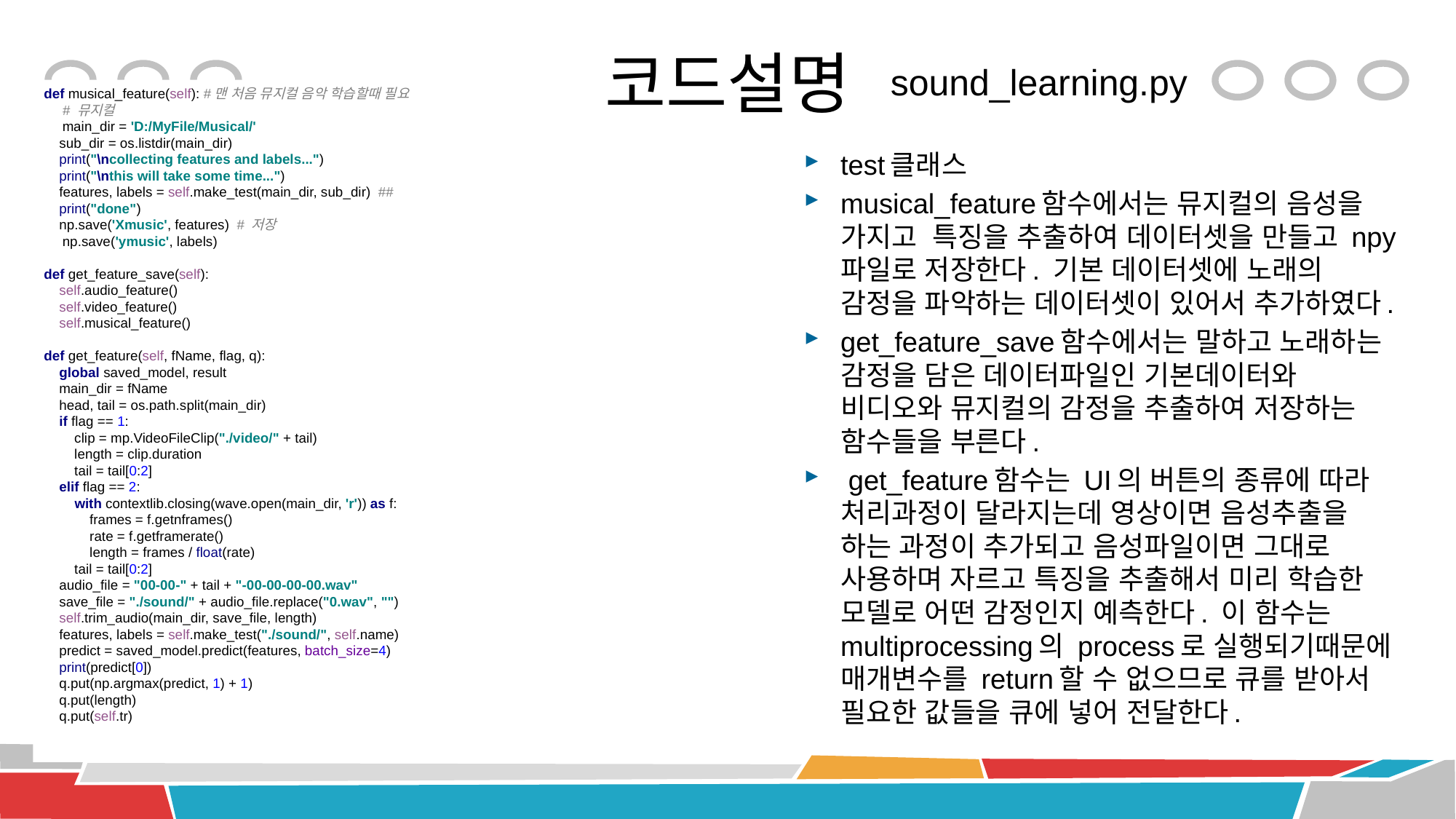

# 코드설명
sound_learning.py
def musical_feature(self): #맨 처음 뮤지컬 음악 학습할때 필요
    # 뮤지컬
    main_dir = 'D:/MyFile/Musical/'
    sub_dir = os.listdir(main_dir)
    print("\ncollecting features and labels...")
    print("\nthis will take some time...")
    features, labels = self.make_test(main_dir, sub_dir)  ##
    print("done")
    np.save('Xmusic', features)  # 저장
    np.save('ymusic', labels)
def get_feature_save(self):
    self.audio_feature()
    self.video_feature()
    self.musical_feature()
def get_feature(self, fName, flag, q):
    global saved_model, result
    main_dir = fName
    head, tail = os.path.split(main_dir)
    if flag == 1:
        clip = mp.VideoFileClip("./video/" + tail)
        length = clip.duration
        tail = tail[0:2]
    elif flag == 2:
        with contextlib.closing(wave.open(main_dir, 'r')) as f:
            frames = f.getnframes()
            rate = f.getframerate()
            length = frames / float(rate)
        tail = tail[0:2]
    audio_file = "00-00-" + tail + "-00-00-00-00.wav"
    save_file = "./sound/" + audio_file.replace("0.wav", "")
    self.trim_audio(main_dir, save_file, length)
    features, labels = self.make_test("./sound/", self.name)
    predict = saved_model.predict(features, batch_size=4)
    print(predict[0])
    q.put(np.argmax(predict, 1) + 1)
    q.put(length)
    q.put(self.tr)
test클래스
musical_feature함수에서는 뮤지컬의 음성을 가지고  특징을 추출하여 데이터셋을 만들고 npy파일로 저장한다. 기본 데이터셋에 노래의 감정을 파악하는 데이터셋이 있어서 추가하였다.
get_feature_save함수에서는 말하고 노래하는 감정을 담은 데이터파일인 기본데이터와 비디오와 뮤지컬의 감정을 추출하여 저장하는 함수들을 부른다.
 get_feature함수는 UI의 버튼의 종류에 따라 처리과정이 달라지는데 영상이면 음성추출을 하는 과정이 추가되고 음성파일이면 그대로 사용하며 자르고 특징을 추출해서 미리 학습한 모델로 어떤 감정인지 예측한다. 이 함수는 multiprocessing의 process로 실행되기때문에 매개변수를 return할 수 없으므로 큐를 받아서 필요한 값들을 큐에 넣어 전달한다.